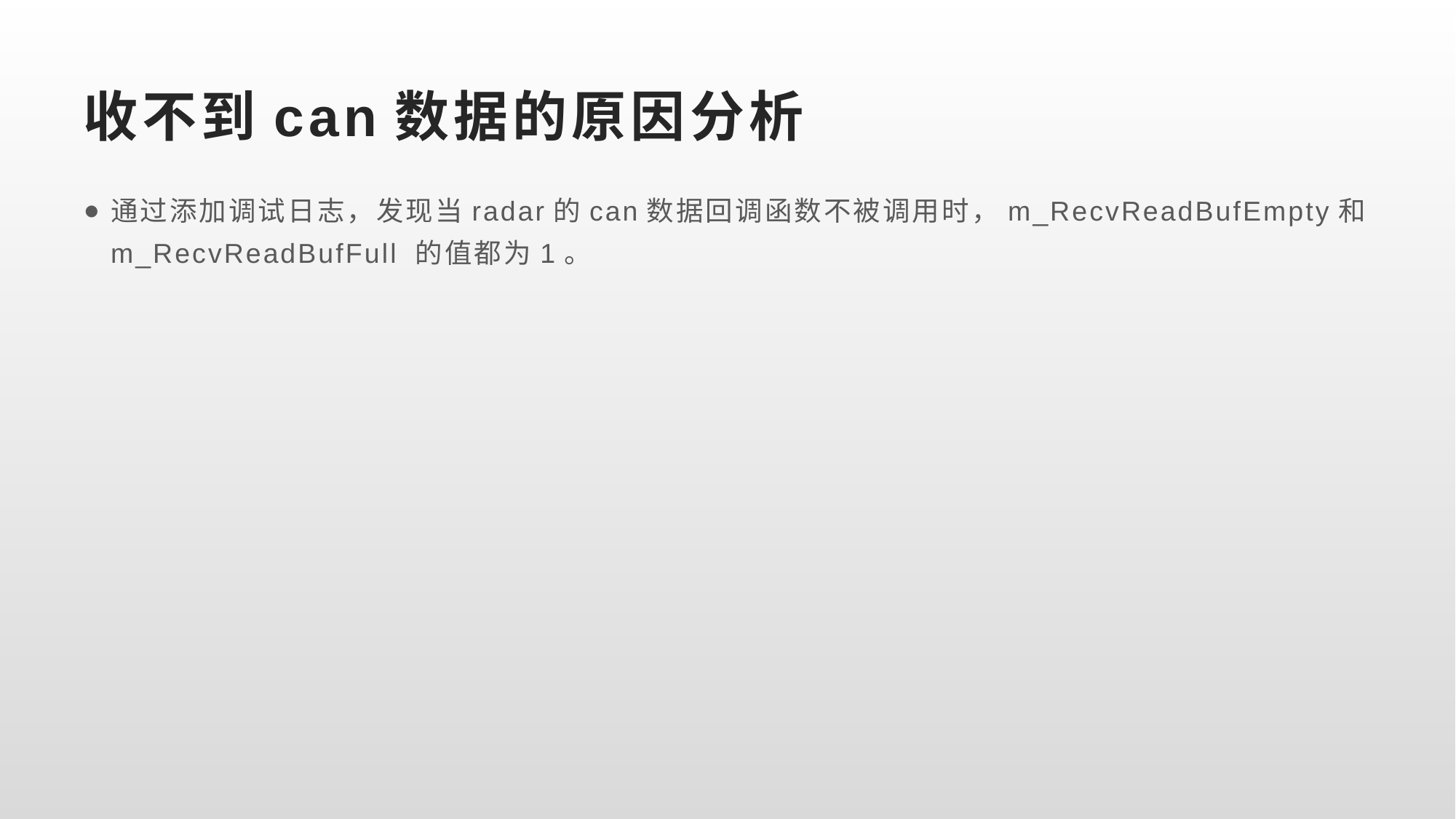

# 收不到can数据的原因分析
通过添加调试日志，发现当radar的can数据回调函数不被调用时，m_RecvReadBufEmpty和m_RecvReadBufFull 的值都为1。